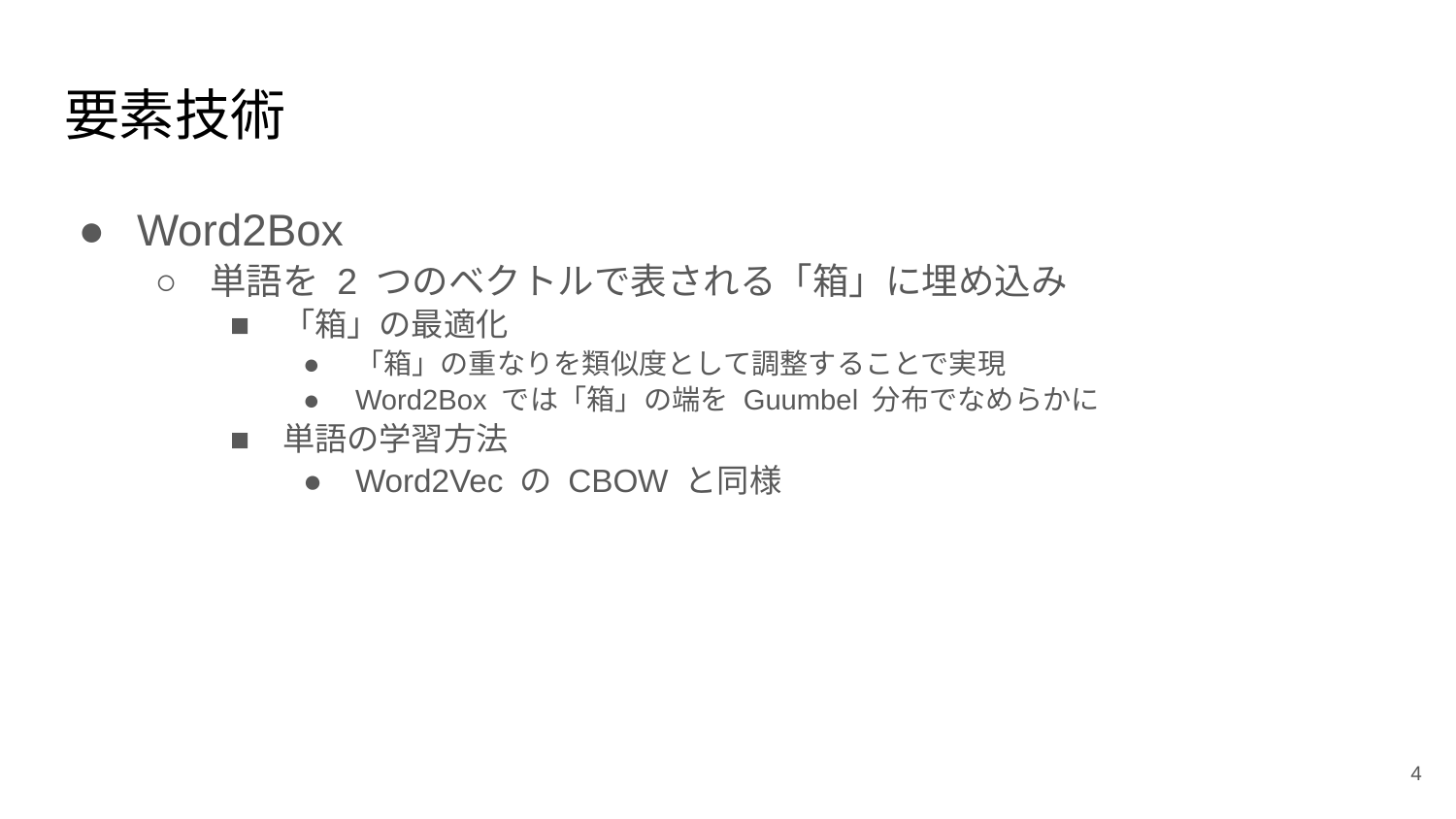

# 要素技術
Word2Box
単語を 2 つのベクトルで表される「箱」に埋め込み
「箱」の最適化
「箱」の重なりを類似度として調整することで実現
Word2Box では「箱」の端を Guumbel 分布でなめらかに
単語の学習方法
Word2Vec の CBOW と同様
4